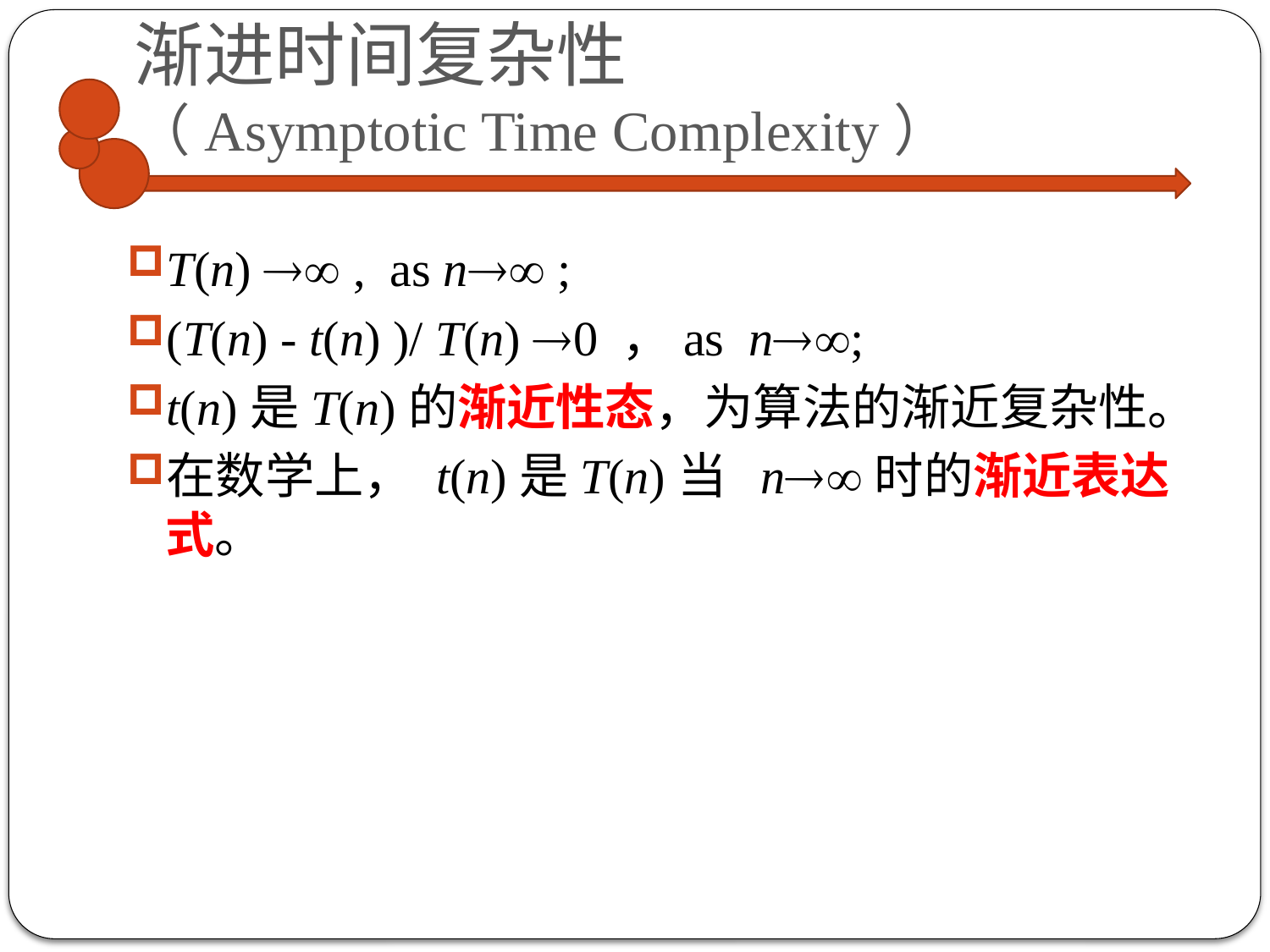

# 渐进时间复杂性 （Asymptotic Time Complexity）

T(n) →∞ ,  as n→∞ ;
(T(n) - t(n) )/ T(n) →0 ，as  n→∞;
t(n)是T(n)的渐近性态，为算法的渐近复杂性。
在数学上， t(n)是T(n)当  n→∞时的渐近表达式。